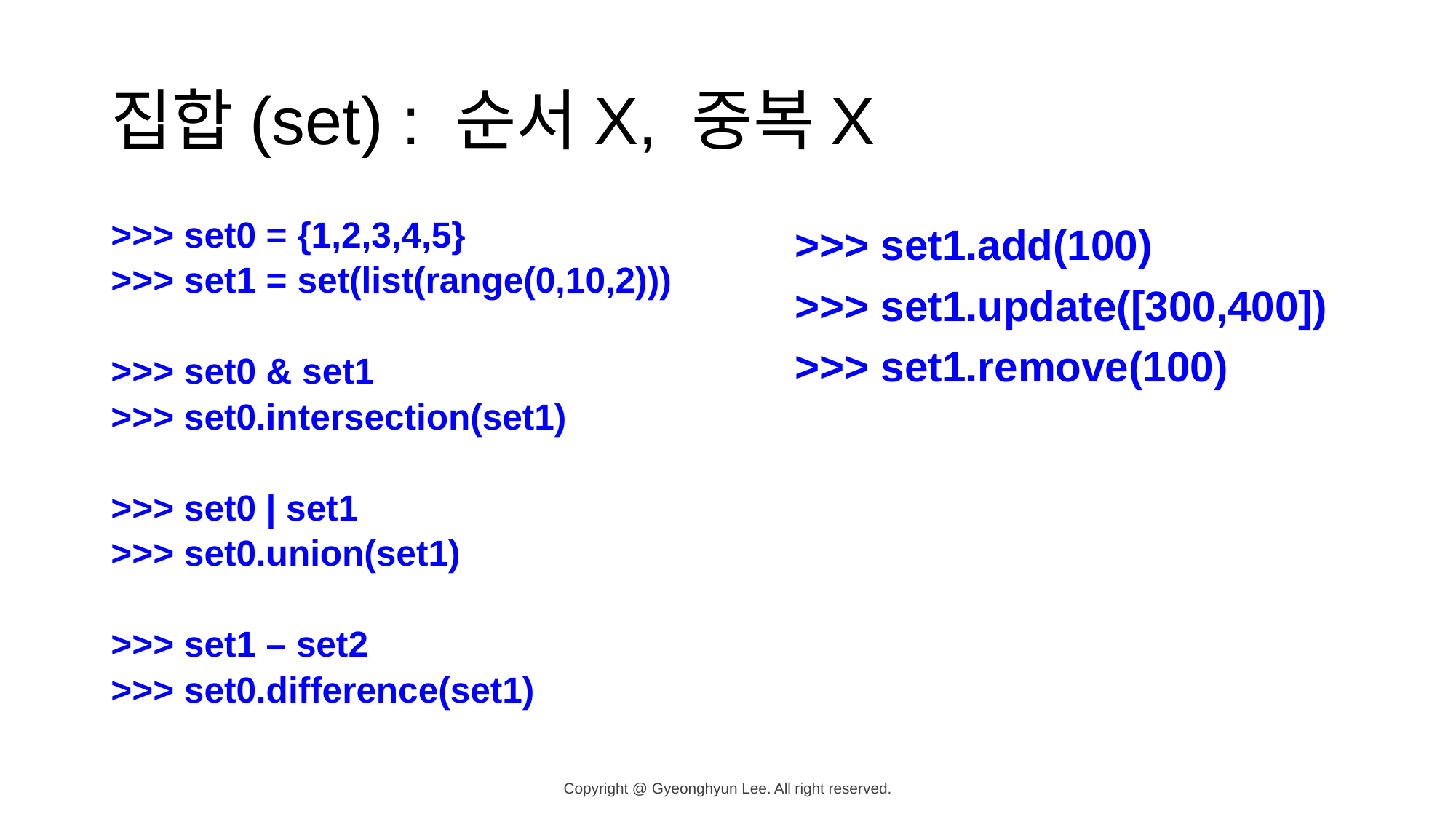

# 집합(set) : 순서X, 중복X
>>> set0 = {1,2,3,4,5}
>>> set1 = set(list(range(0,10,2)))

>>> set0 & set1
>>> set0.intersection(set1)

>>> set0 | set1
>>> set0.union(set1)

>>> set1 – set2
>>> set0.difference(set1)

>>> set1.add(100)
>>> set1.update([300,400])
>>> set1.remove(100)